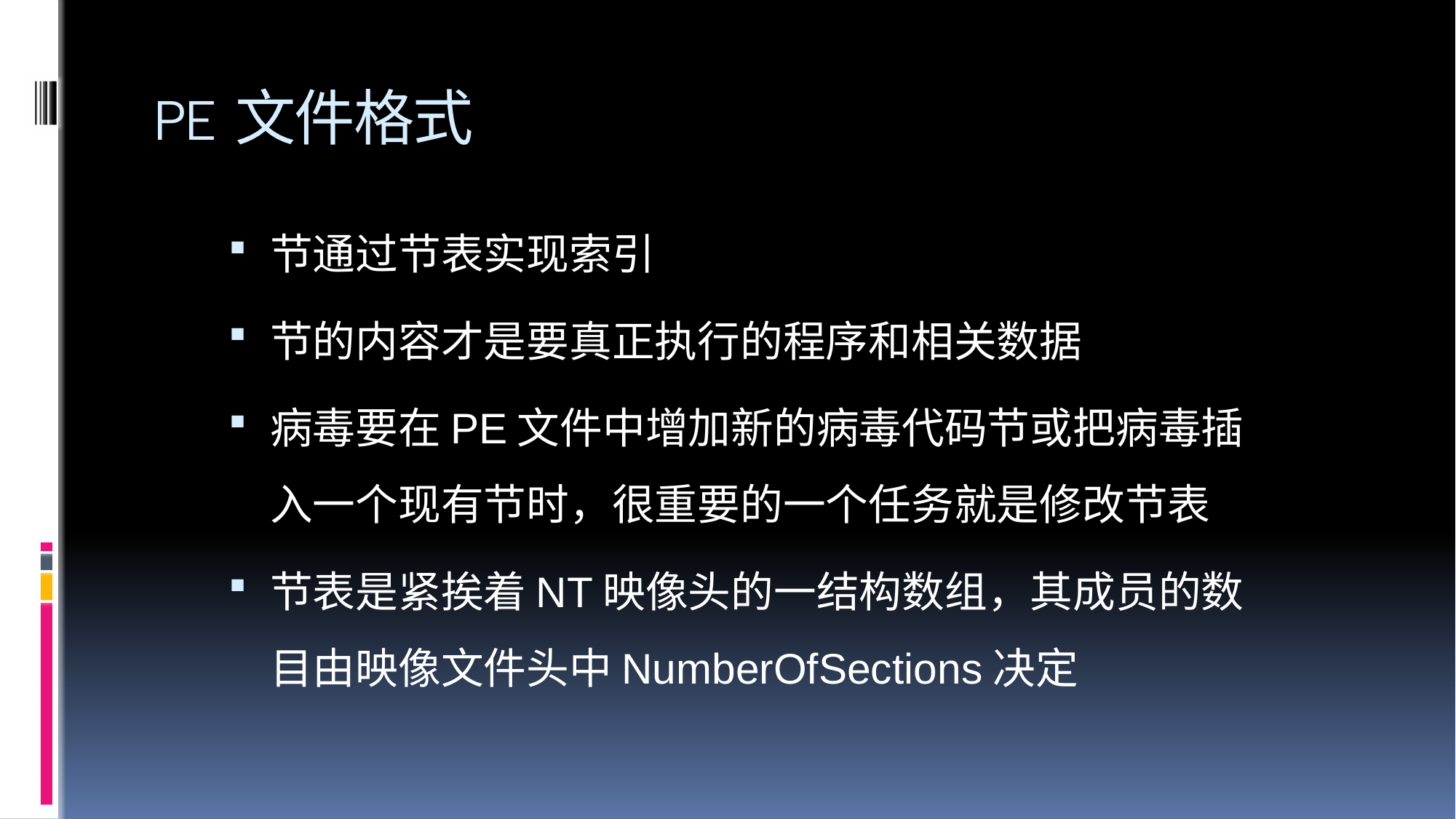

# PE文件格式
节通过节表实现索引
节的内容才是要真正执行的程序和相关数据
病毒要在PE文件中增加新的病毒代码节或把病毒插入一个现有节时，很重要的一个任务就是修改节表
节表是紧挨着NT映像头的一结构数组，其成员的数目由映像文件头中NumberOfSections决定